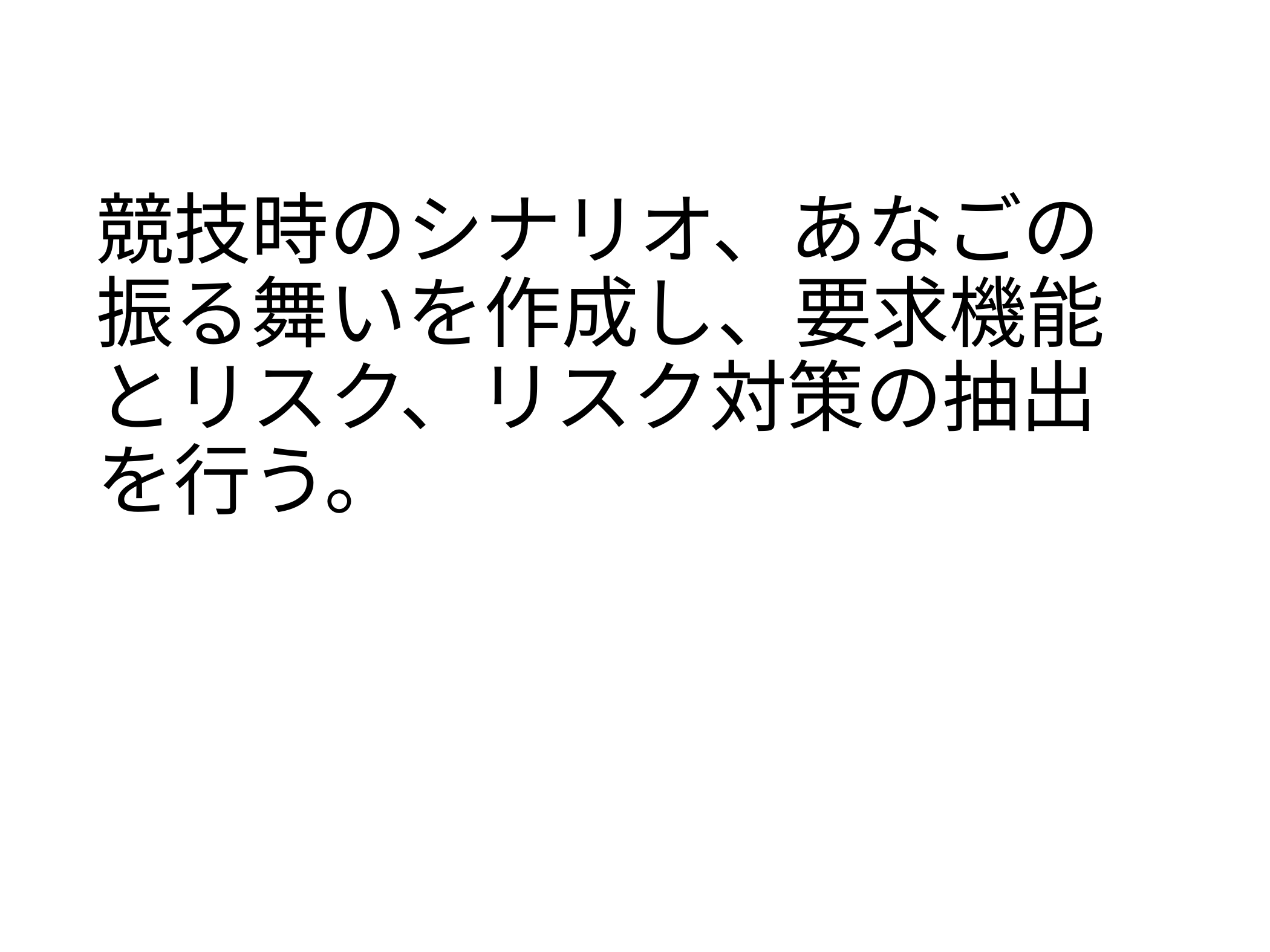

# 競技時のシナリオ、あなごの振る舞いを作成し、要求機能とリスク、リスク対策の抽出を行う。